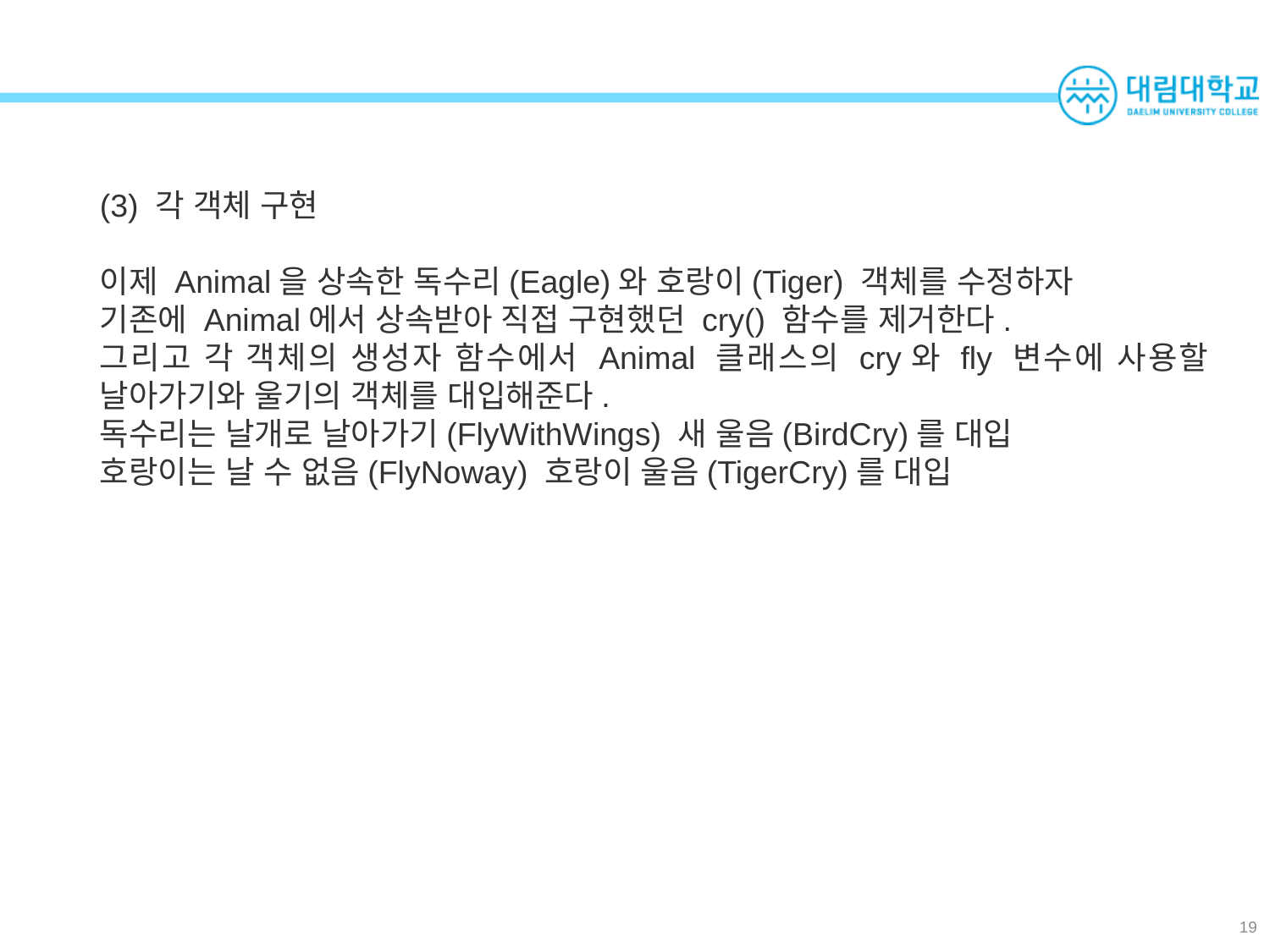

#

(3) 각 객체 구현
이제 Animal을 상속한 독수리(Eagle)와 호랑이(Tiger) 객체를 수정하자
기존에 Animal에서 상속받아 직접 구현했던 cry() 함수를 제거한다.
그리고 각 객체의 생성자 함수에서 Animal 클래스의 cry와 fly 변수에 사용할 날아가기와 울기의 객체를 대입해준다.
독수리는 날개로 날아가기(FlyWithWings) 새 울음(BirdCry)를 대입
호랑이는 날 수 없음(FlyNoway) 호랑이 울음(TigerCry)를 대입
19